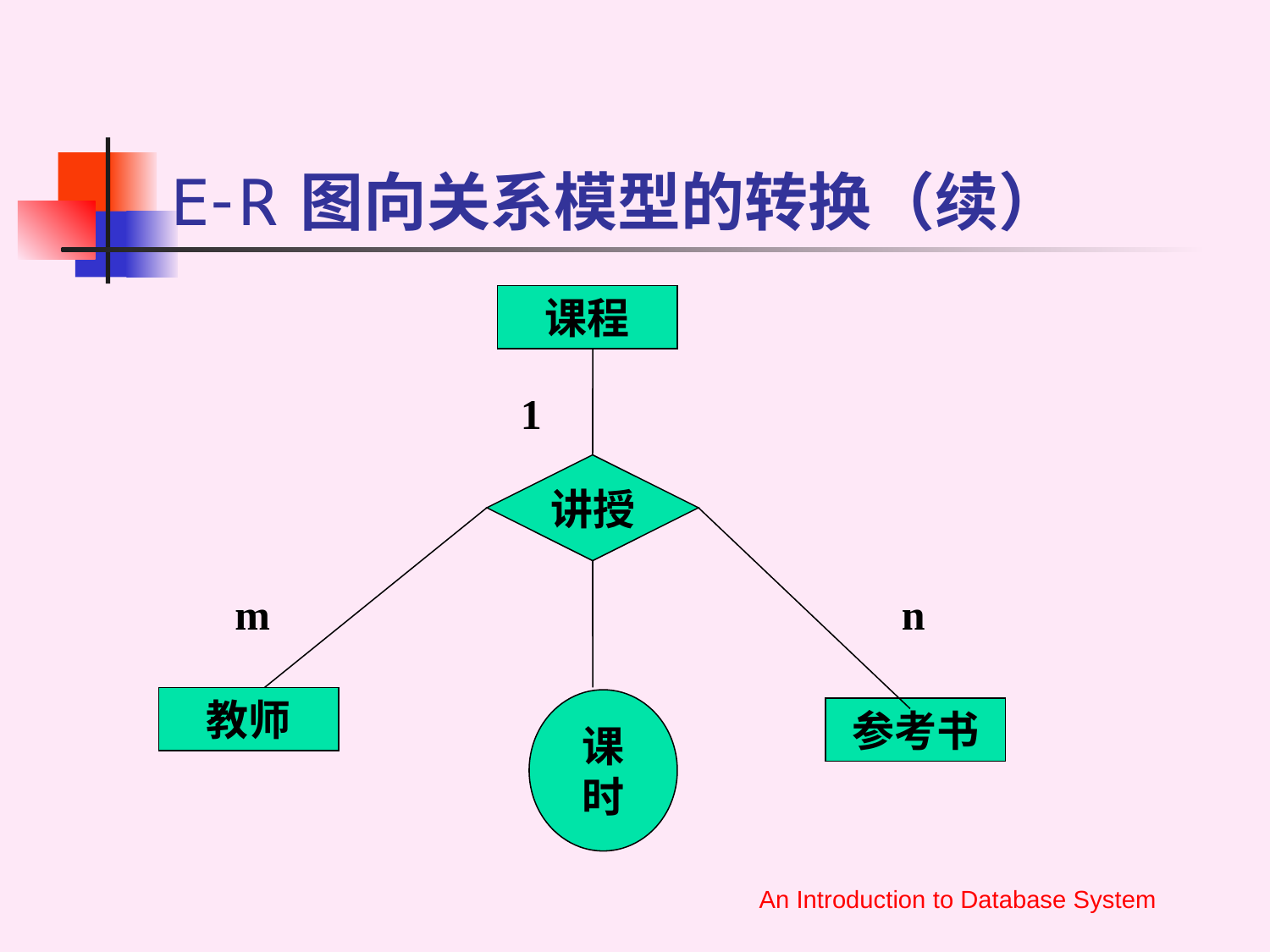

# E-R图向关系模型的转换（续）
课程

1
讲授

m
n
教师
课时
参考书
An Introduction to Database System